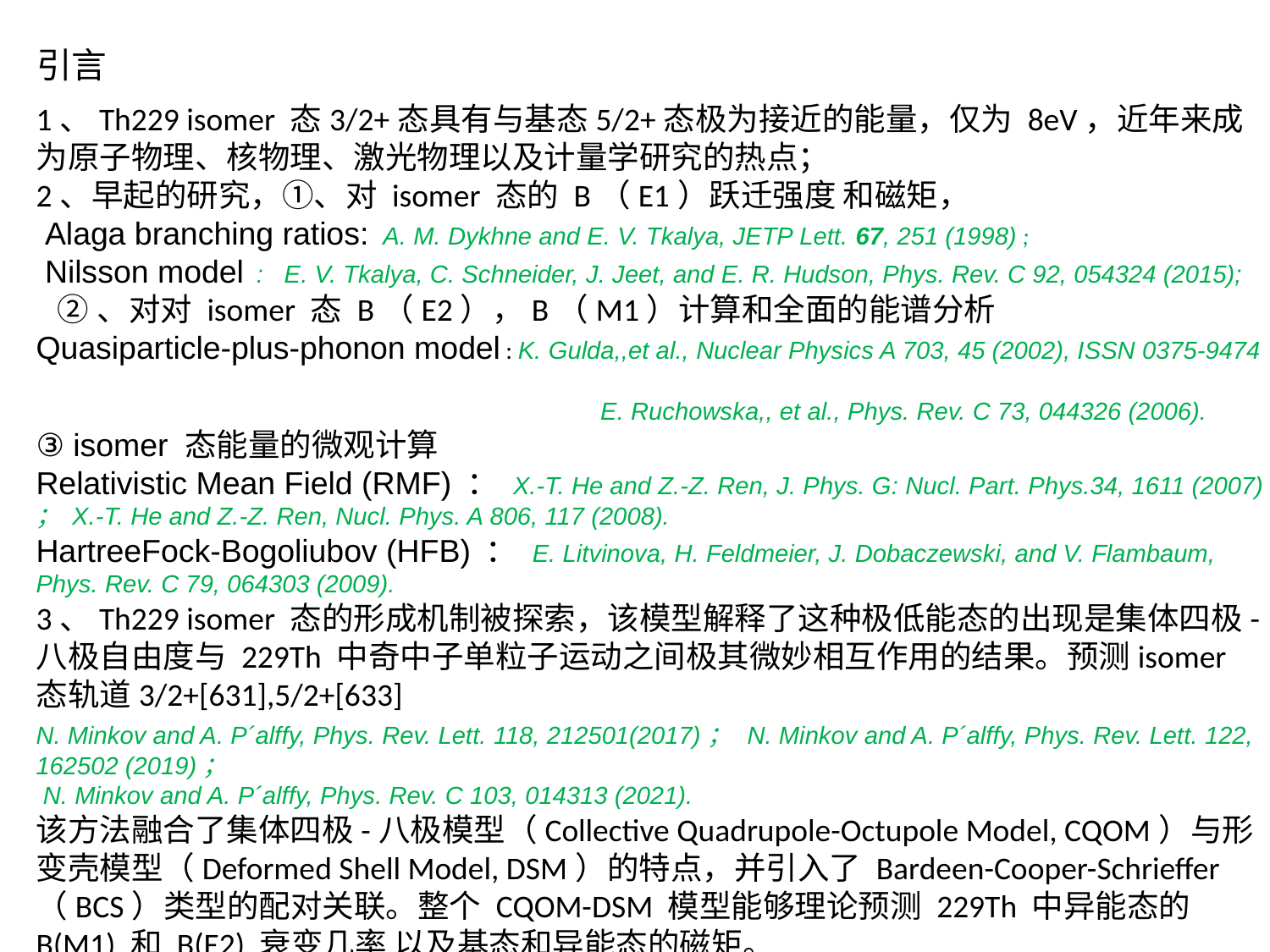

引言
1、Th229 isomer 态3/2+态具有与基态5/2+态极为接近的能量，仅为 8eV，近年来成为原子物理、核物理、激光物理以及计量学研究的热点；
2、早起的研究，①、对 isomer 态的 B（E1）跃迁强度 和磁矩，
 Alaga branching ratios:  A. M. Dykhne and E. V. Tkalya, JETP Lett. 67, 251 (1998) ;
 Nilsson model  :   E. V. Tkalya, C. Schneider, J. Jeet, and E. R. Hudson, Phys. Rev. C 92, 054324 (2015);
   ②、对对 isomer 态 B（E2），B（M1）计算和全面的能谱分析
Quasiparticle-plus-phonon model : K. Gulda,,et al., Nuclear Physics A 703, 45 (2002), ISSN 0375-9474
                                                                                 E. Ruchowska,, et al., Phys. Rev. C 73, 044326 (2006).
③ isomer 态能量的微观计算
Relativistic Mean Field (RMF) ： X.-T. He and Z.-Z. Ren, J. Phys. G: Nucl. Part. Phys.34, 1611 (2007) ； X.-T. He and Z.-Z. Ren, Nucl. Phys. A 806, 117 (2008).
HartreeFock-Bogoliubov (HFB) ： E. Litvinova, H. Feldmeier, J. Dobaczewski, and V. Flambaum, Phys. Rev. C 79, 064303 (2009).
3、Th229 isomer 态的形成机制被探索，该模型解释了这种极低能态的出现是集体四极-八极自由度与 229Th 中奇中子单粒子运动之间极其微妙相互作用的结果。预测isomer态轨道3/2+[631],5/2+[633]
N. Minkov and A. P´alffy, Phys. Rev. Lett. 118, 212501(2017)； N. Minkov and A. P´alffy, Phys. Rev. Lett. 122, 162502 (2019)；
 N. Minkov and A. P´alffy, Phys. Rev. C 103, 014313 (2021).
该方法融合了集体四极-八极模型（Collective Quadrupole-Octupole Model, CQOM）与形变壳模型（Deformed Shell Model, DSM）的特点，并引入了 Bardeen-Cooper-Schrieffer（BCS）类型的配对关联。整个 CQOM-DSM 模型能够理论预测 229Th 中异能态的 B(M1) 和 B(E2) 衰变几率 以及基态和异能态的磁矩。